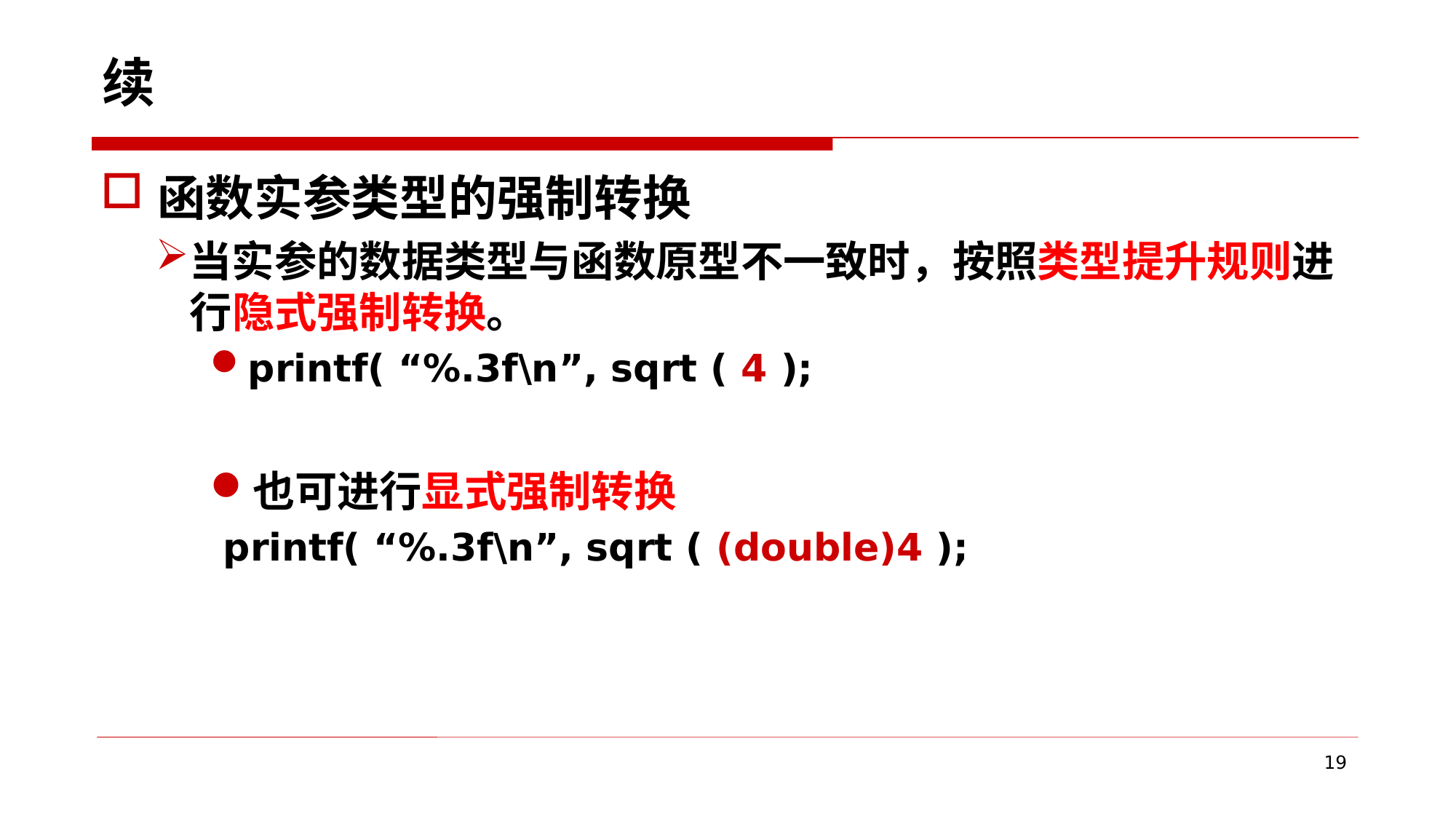

续
函数实参类型的强制转换
当实参的数据类型与函数原型不一致时，按照类型提升规则进行隐式强制转换。
printf( “%.3f\n”, sqrt ( 4 );

也可进行显式强制转换
 printf( “%.3f\n”, sqrt ( (double)4 );

19